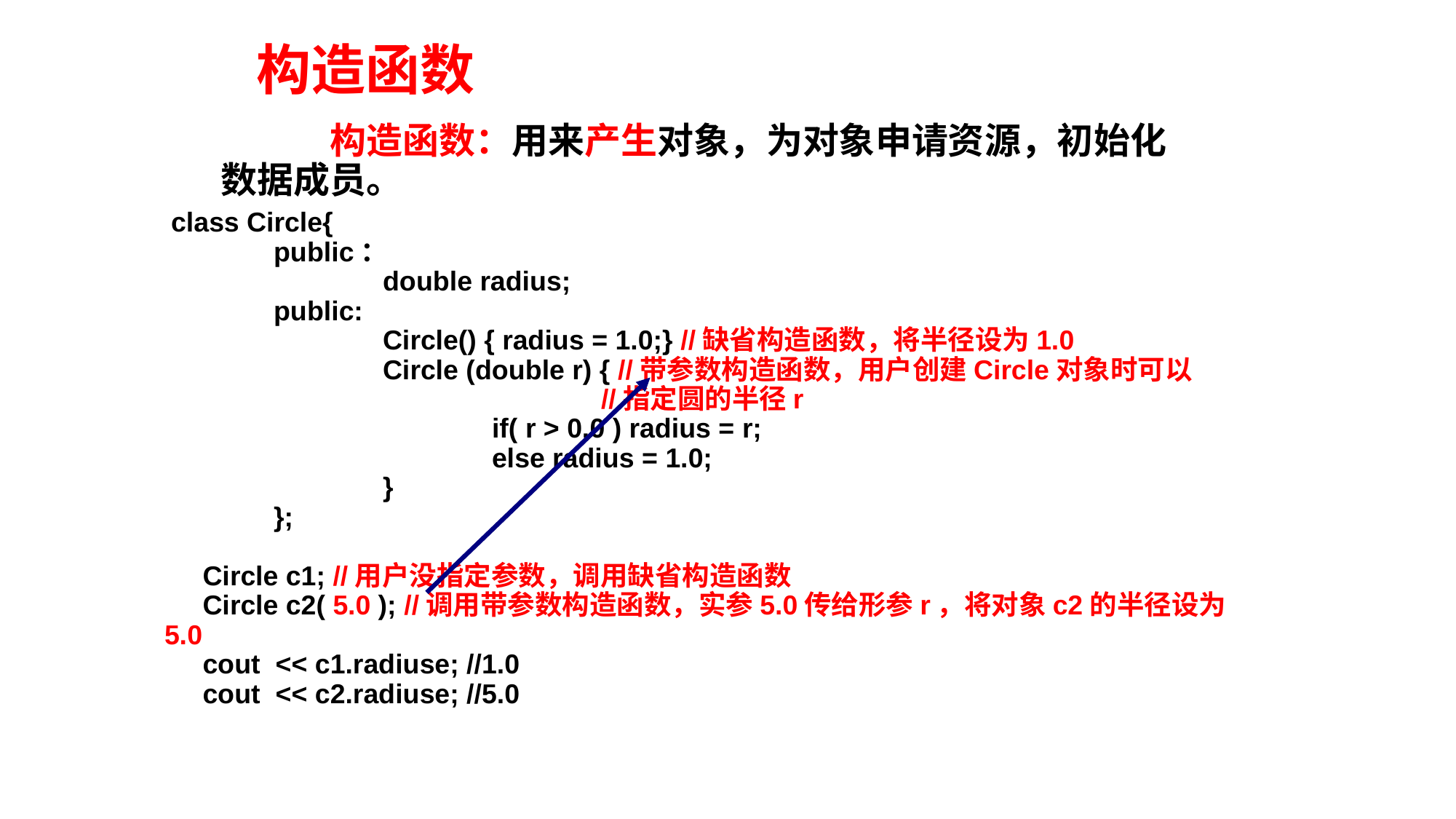

# 构造函数
	构造函数：用来产生对象，为对象申请资源，初始化数据成员。
 class Circle{
	public：
		double radius;
	public:
		Circle() { radius = 1.0;} //缺省构造函数，将半径设为1.0
		Circle (double r) { //带参数构造函数，用户创建Circle对象时可以
				//指定圆的半径r
			if( r > 0.0 ) radius = r;
			else radius = 1.0;
		}
	};

     Circle c1; //用户没指定参数，调用缺省构造函数
     Circle c2( 5.0 ); //调用带参数构造函数，实参5.0传给形参r，将对象c2的半径设为5.0
     cout  << c1.radiuse; //1.0
     cout  << c2.radiuse; //5.0